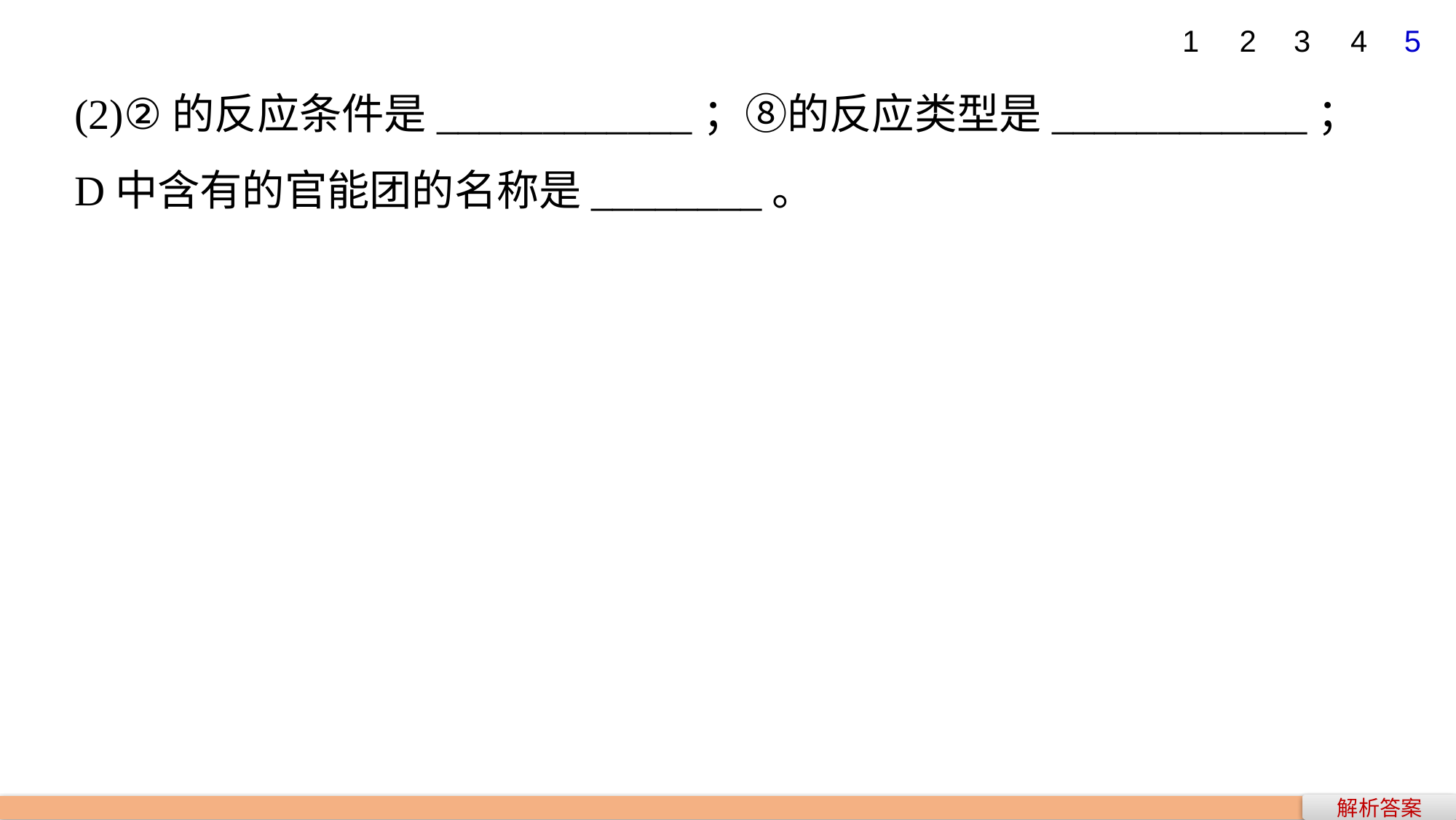

5
1
2
3
4
(2)②的反应条件是____________；⑧的反应类型是____________；
D中含有的官能团的名称是________。
解析答案